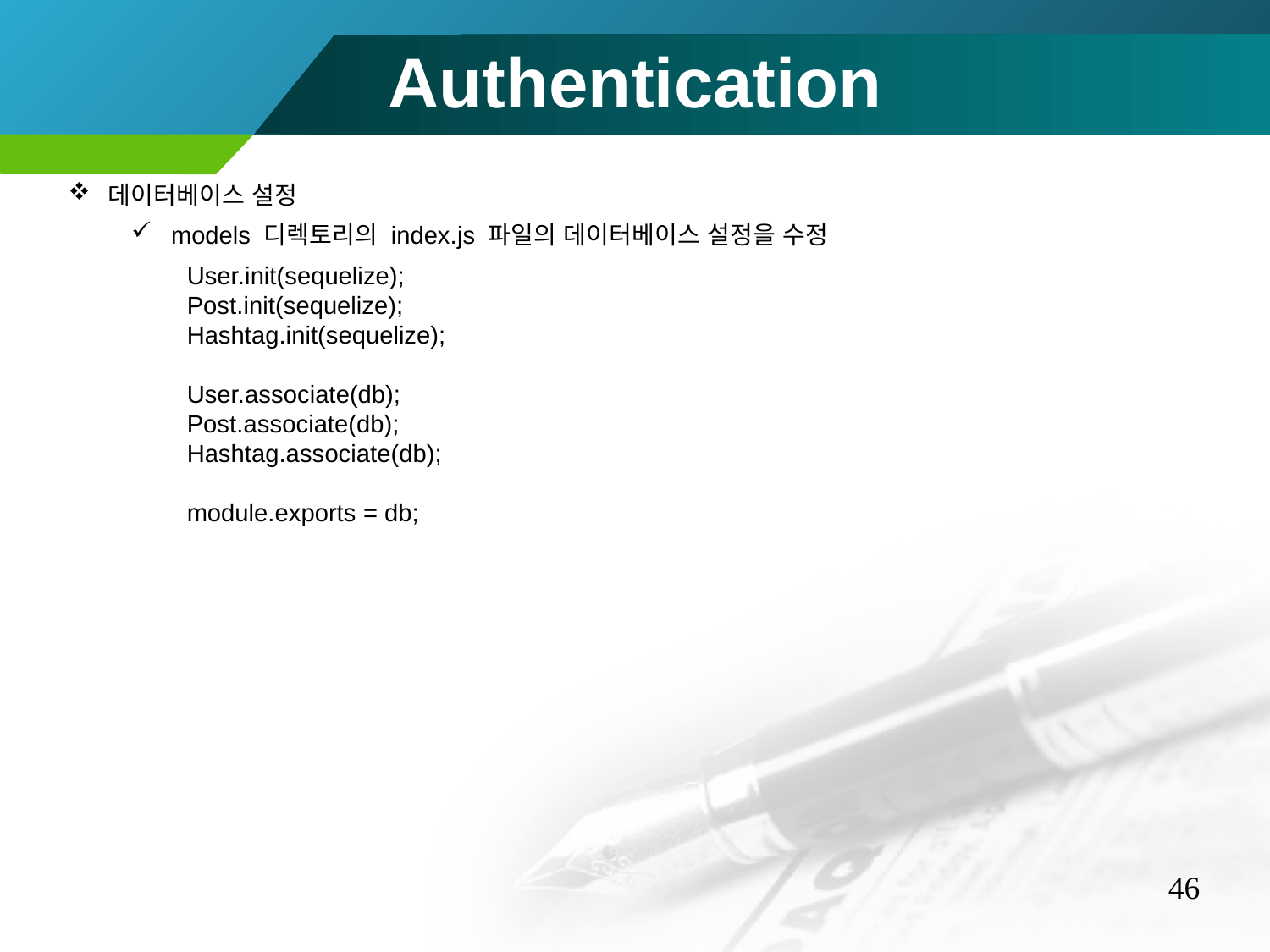

Authentication
데이터베이스 설정
models 디렉토리의 index.js 파일의 데이터베이스 설정을 수정
User.init(sequelize);
Post.init(sequelize);
Hashtag.init(sequelize);

User.associate(db);
Post.associate(db);
Hashtag.associate(db);

module.exports = db;

46